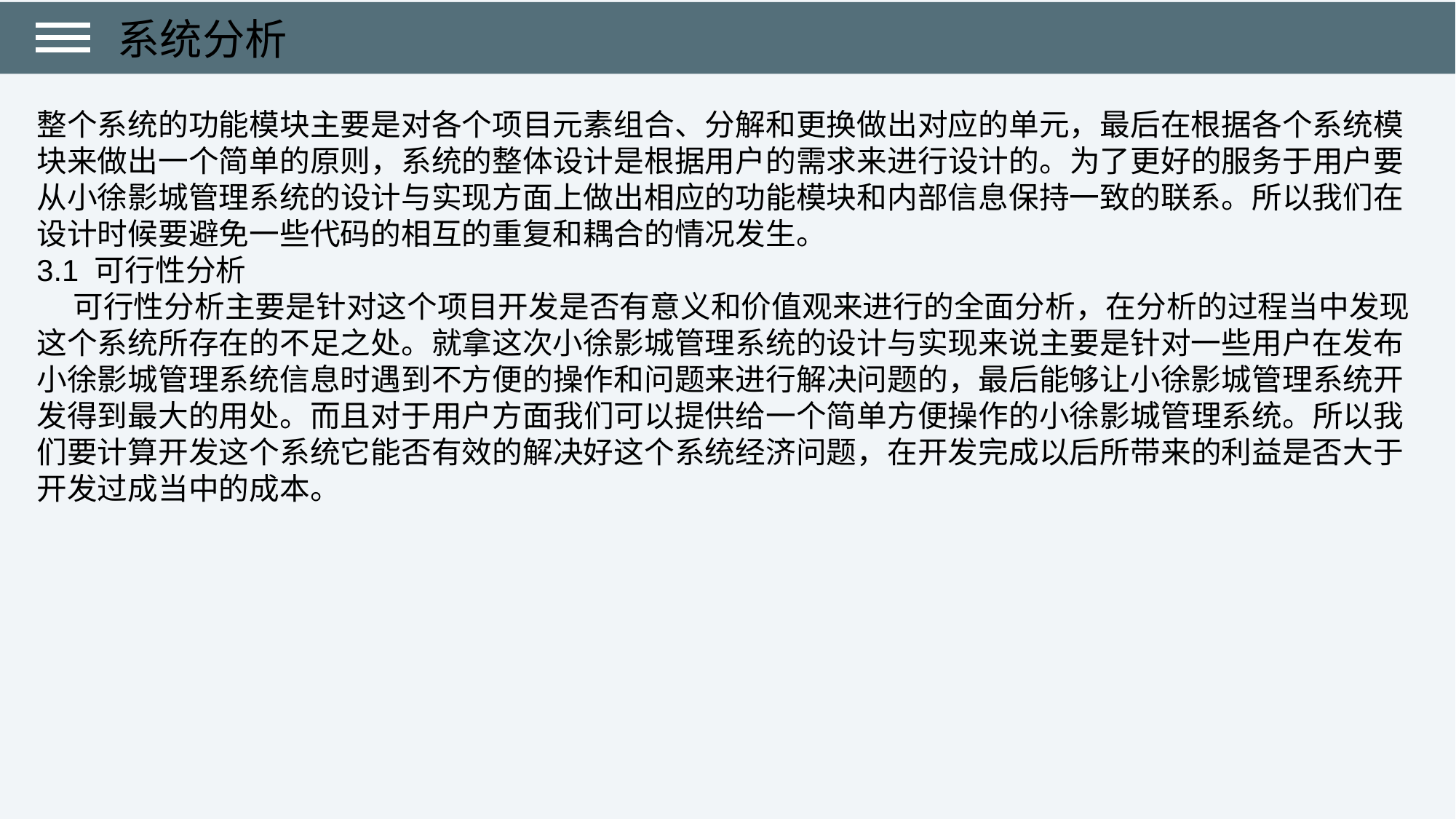

系统分析
整个系统的功能模块主要是对各个项目元素组合、分解和更换做出对应的单元，最后在根据各个系统模块来做出一个简单的原则，系统的整体设计是根据用户的需求来进行设计的。为了更好的服务于用户要从小徐影城管理系统的设计与实现方面上做出相应的功能模块和内部信息保持一致的联系。所以我们在设计时候要避免一些代码的相互的重复和耦合的情况发生。3.1 可行性分析可行性分析主要是针对这个项目开发是否有意义和价值观来进行的全面分析，在分析的过程当中发现这个系统所存在的不足之处。就拿这次小徐影城管理系统的设计与实现来说主要是针对一些用户在发布小徐影城管理系统信息时遇到不方便的操作和问题来进行解决问题的，最后能够让小徐影城管理系统开发得到最大的用处。而且对于用户方面我们可以提供给一个简单方便操作的小徐影城管理系统。所以我们要计算开发这个系统它能否有效的解决好这个系统经济问题，在开发完成以后所带来的利益是否大于开发过成当中的成本。